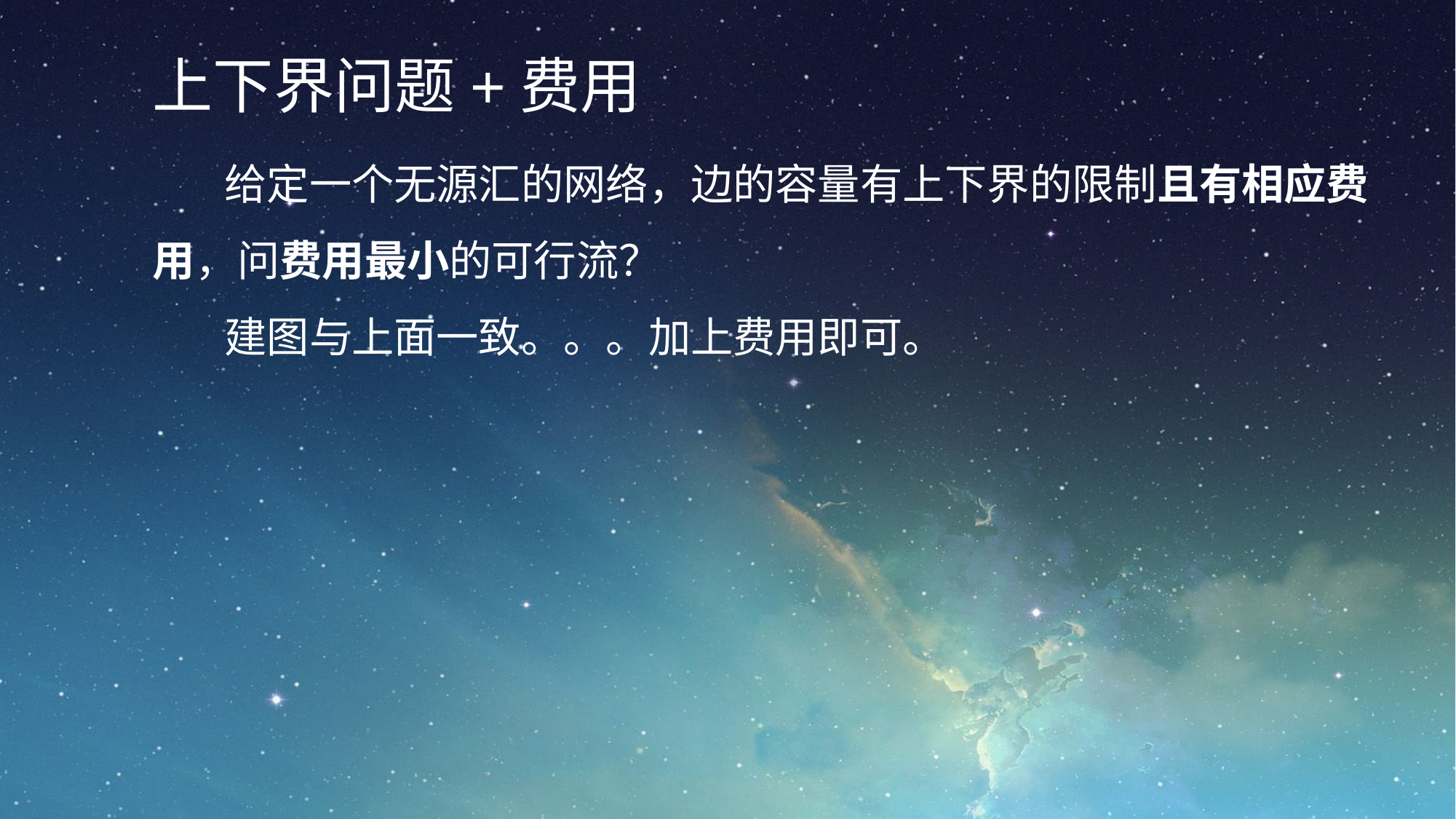

上下界问题+费用
给定一个无源汇的网络，边的容量有上下界的限制且有相应费用，问费用最小的可行流？
建图与上面一致。。。加上费用即可。